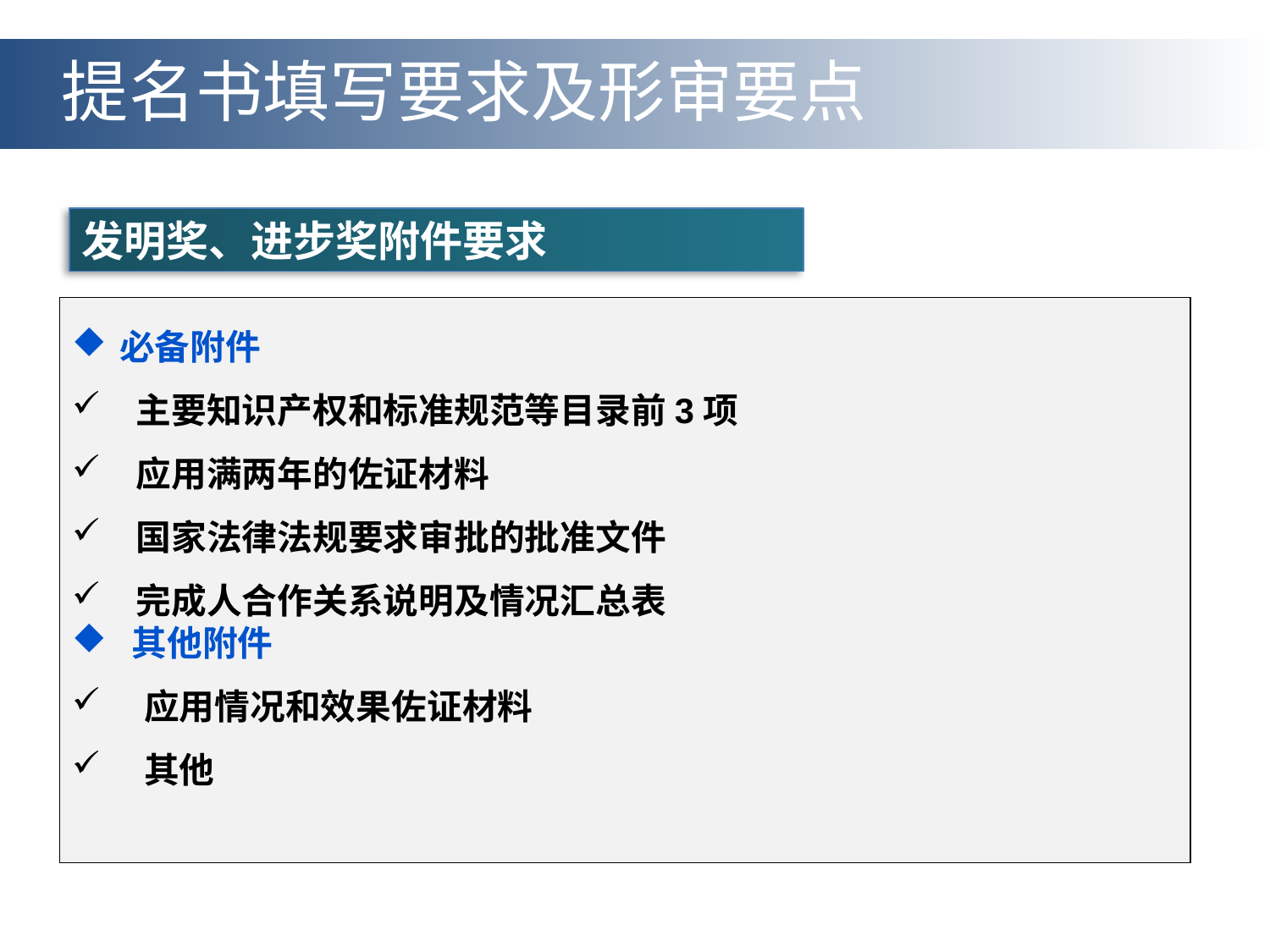

提名书填写要求及形审要点

发明奖、进步奖附件要求
必备附件
 主要知识产权和标准规范等目录前3项
 应用满两年的佐证材料
 国家法律法规要求审批的批准文件
 完成人合作关系说明及情况汇总表
  其他附件
  应用情况和效果佐证材料
  其他